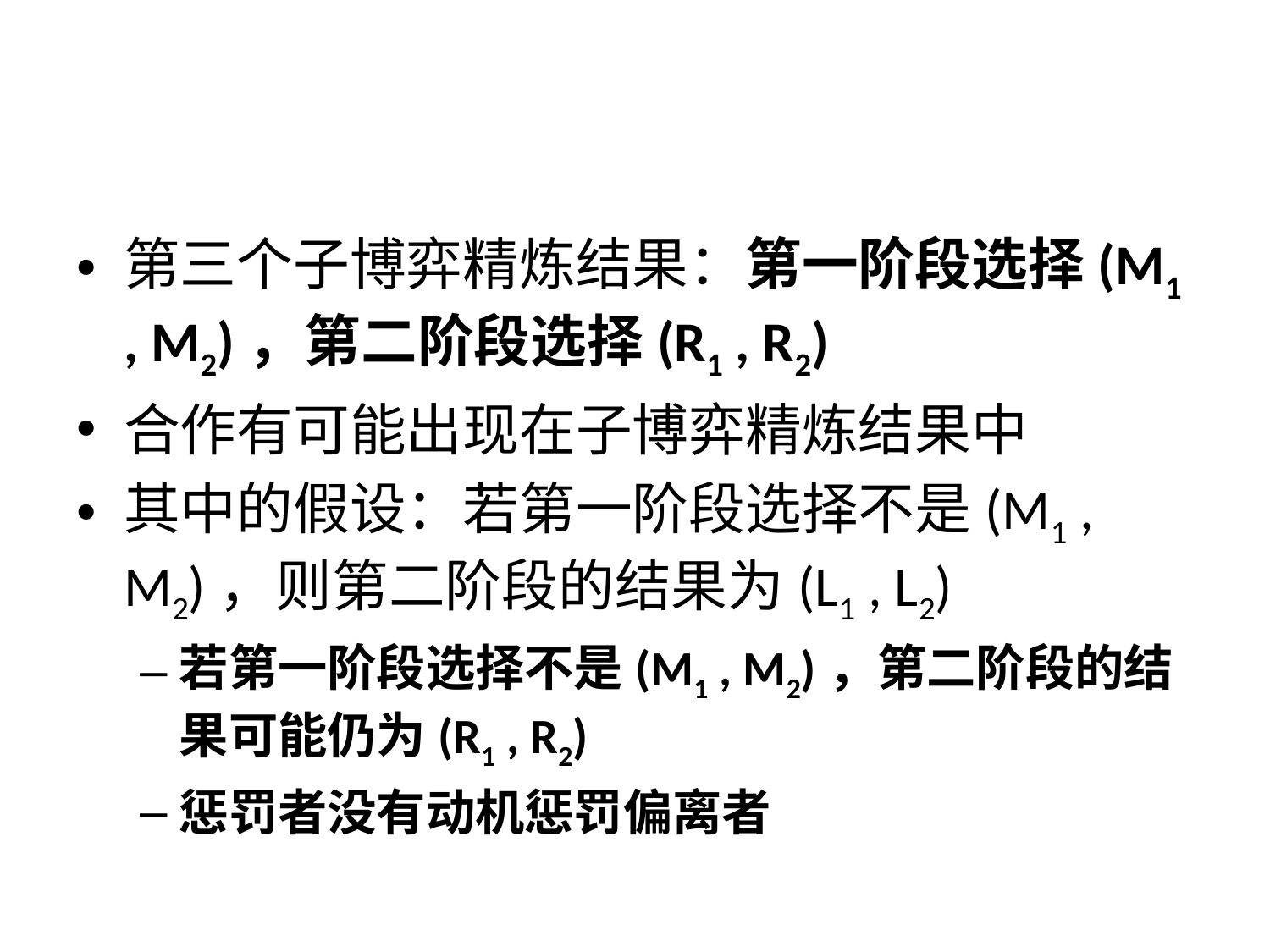

第三个子博弈精炼结果：第一阶段选择(M1 , M2)，第二阶段选择(R1 , R2)
合作有可能出现在子博弈精炼结果中
其中的假设：若第一阶段选择不是(M1 , M2)，则第二阶段的结果为(L1 , L2)
若第一阶段选择不是(M1 , M2)，第二阶段的结果可能仍为(R1 , R2)
惩罚者没有动机惩罚偏离者